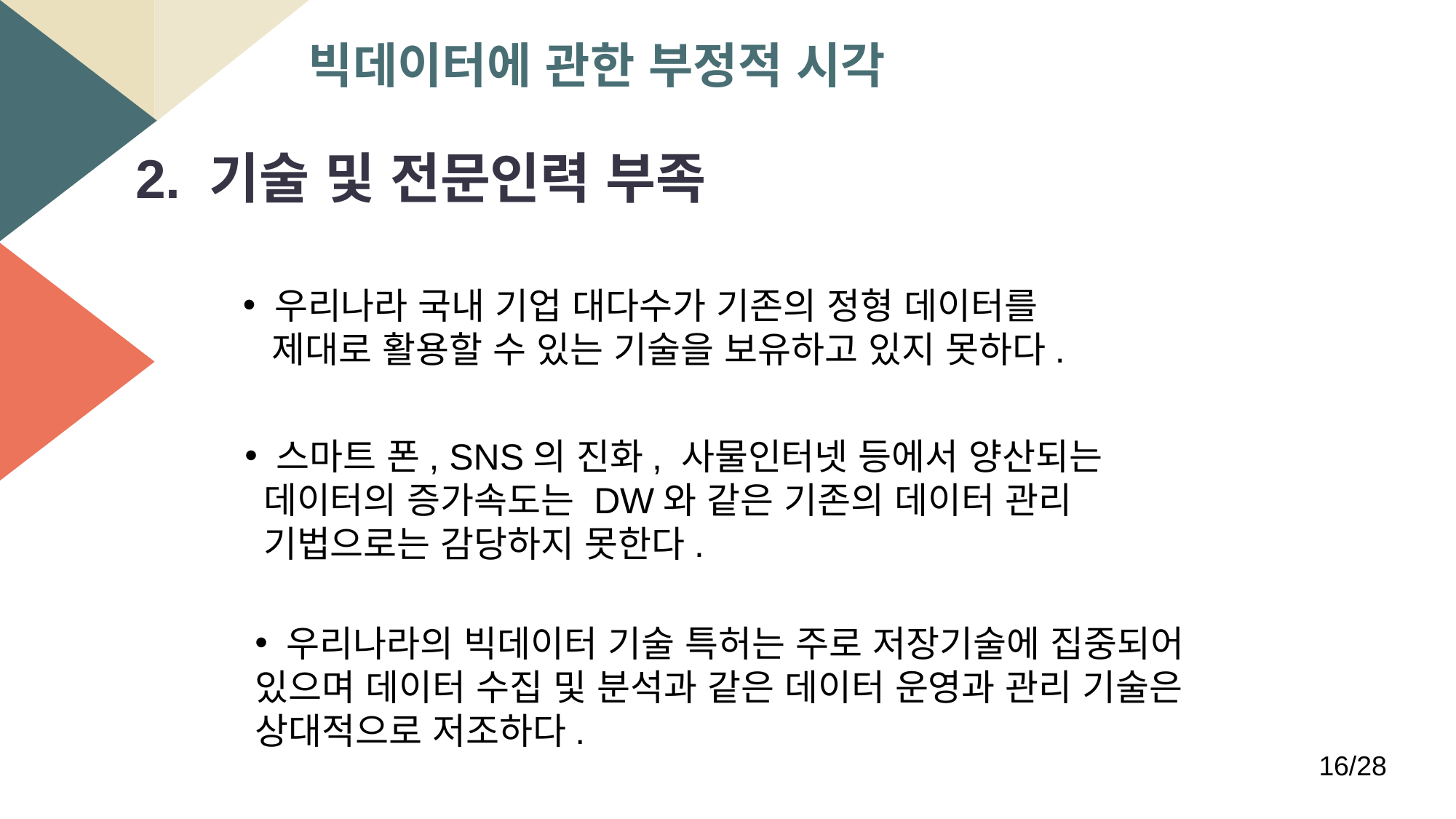

빅데이터에 관한 부정적 시각
2. 기술 및 전문인력 부족

### Chart

| Category |
|---|
 우리나라 국내 기업 대다수가 기존의 정형 데이터를
  제대로 활용할 수 있는 기술을 보유하고 있지 못하다.
 스마트 폰, SNS의 진화, 사물인터넷 등에서 양산되는
 데이터의 증가속도는 DW와 같은 기존의 데이터 관리
 기법으로는 감당하지 못한다.
 우리나라의 빅데이터 기술 특허는 주로 저장기술에 집중되어   있으며 데이터 수집 및 분석과 같은 데이터 운영과 관리 기술은 상대적으로 저조하다.
16/28